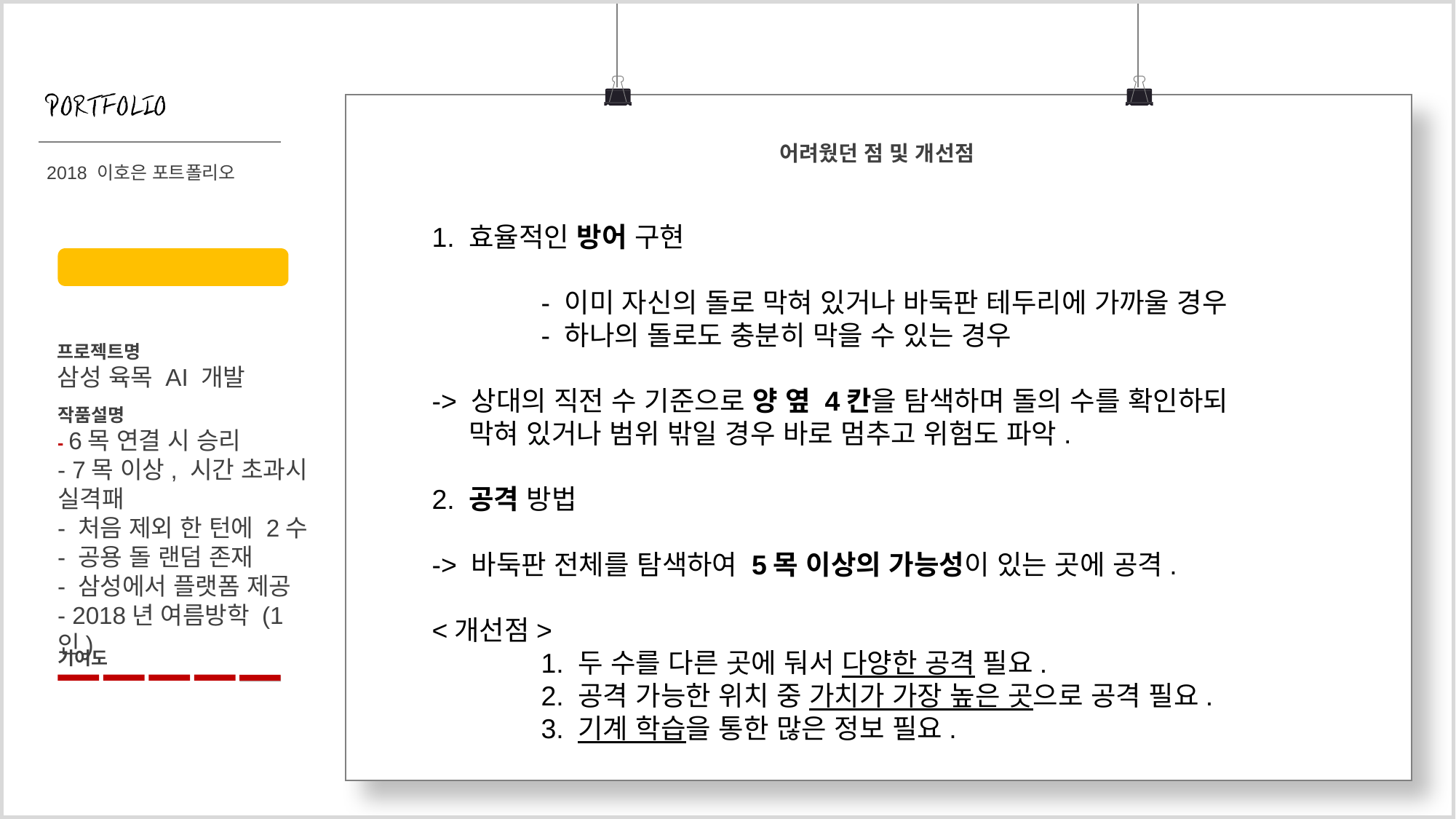

어려웠던 점 및 개선점
1. 효율적인 방어 구현

	- 이미 자신의 돌로 막혀 있거나 바둑판 테두리에 가까울 경우
	- 하나의 돌로도 충분히 막을 수 있는 경우

-> 상대의 직전 수 기준으로 양 옆 4칸을 탐색하며 돌의 수를 확인하되
    막혀 있거나 범위 밖일 경우 바로 멈추고 위험도 파악.

2. 공격 방법

-> 바둑판 전체를 탐색하여 5목 이상의 가능성이 있는 곳에 공격.

<개선점>
	1. 두 수를 다른 곳에 둬서 다양한 공격 필요.
	2. 공격 가능한 위치 중 가치가 가장 높은 곳으로 공격 필요.
	3. 기계 학습을 통한 많은 정보 필요.

#3. 삼성 육목 AI 대회
프로젝트명
삼성 육목 AI 개발
작품설명
- 6목 연결 시 승리
- 7목 이상, 시간 초과시 실격패
- 처음 제외 한 턴에 2수
- 공용 돌 랜덤 존재
- 삼성에서 플랫폼 제공
- 2018년 여름방학 (1인)
기여도